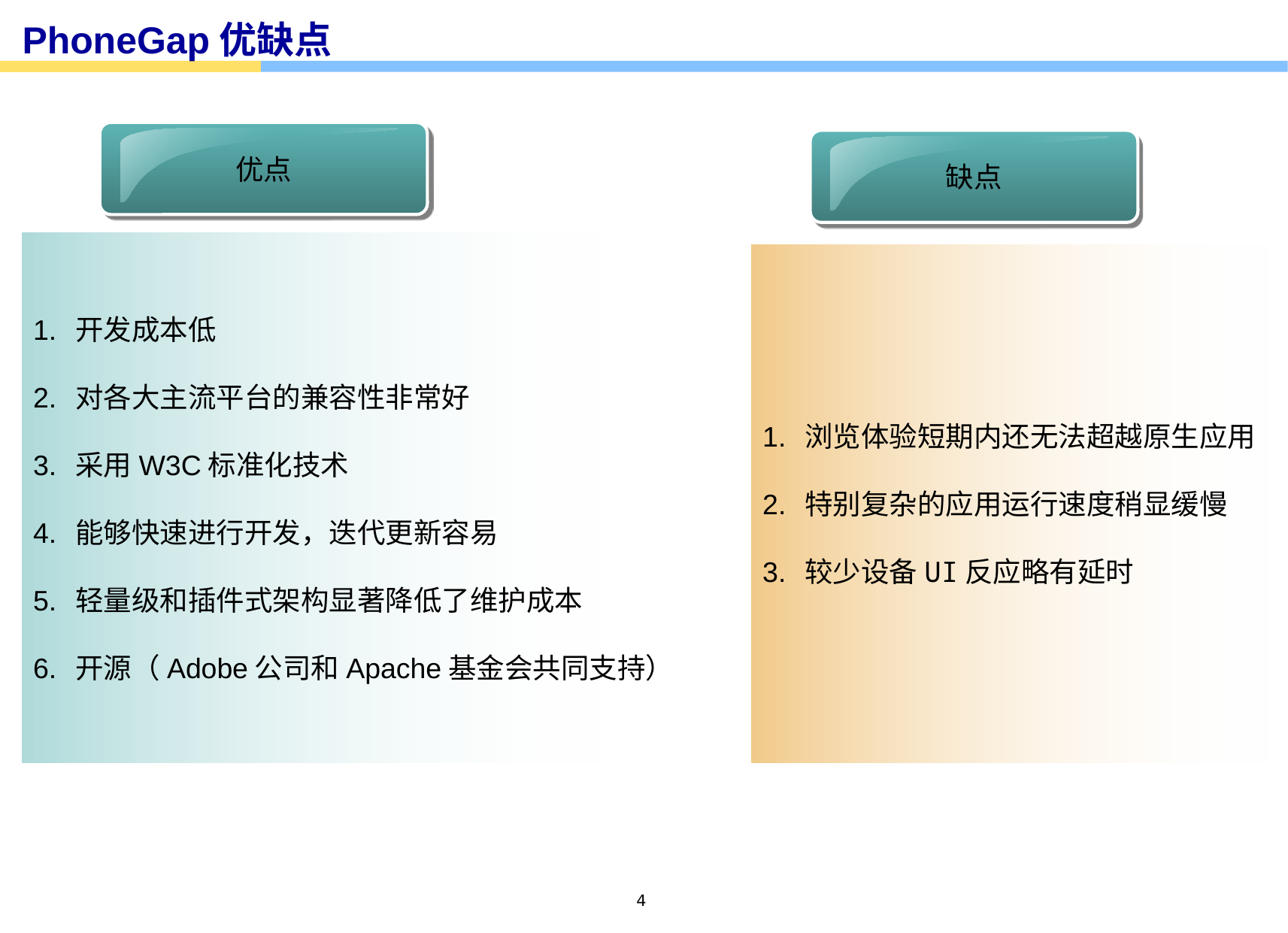

# PhoneGap优缺点
优点

缺点

开发成本低

对各大主流平台的兼容性非常好

采用W3C标准化技术

能够快速进行开发，迭代更新容易

轻量级和插件式架构显著降低了维护成本

开源（Adobe公司和Apache基金会共同支持）
浏览体验短期内还无法超越原生应用

特别复杂的应用运行速度稍显缓慢

较少设备UI反应略有延时
4